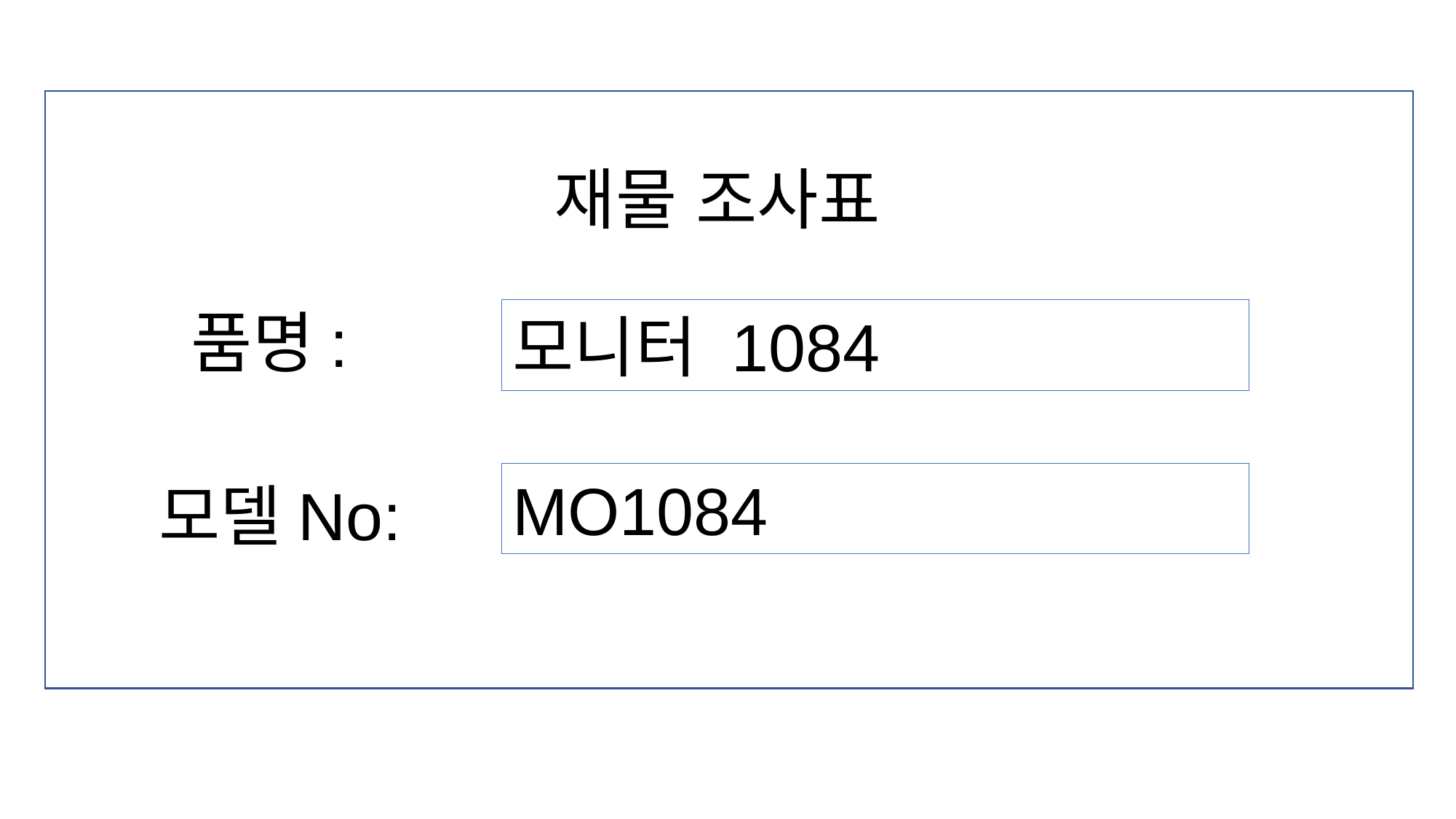

재물 조사표
품명:
모니터 1084
MO1084
모델No: